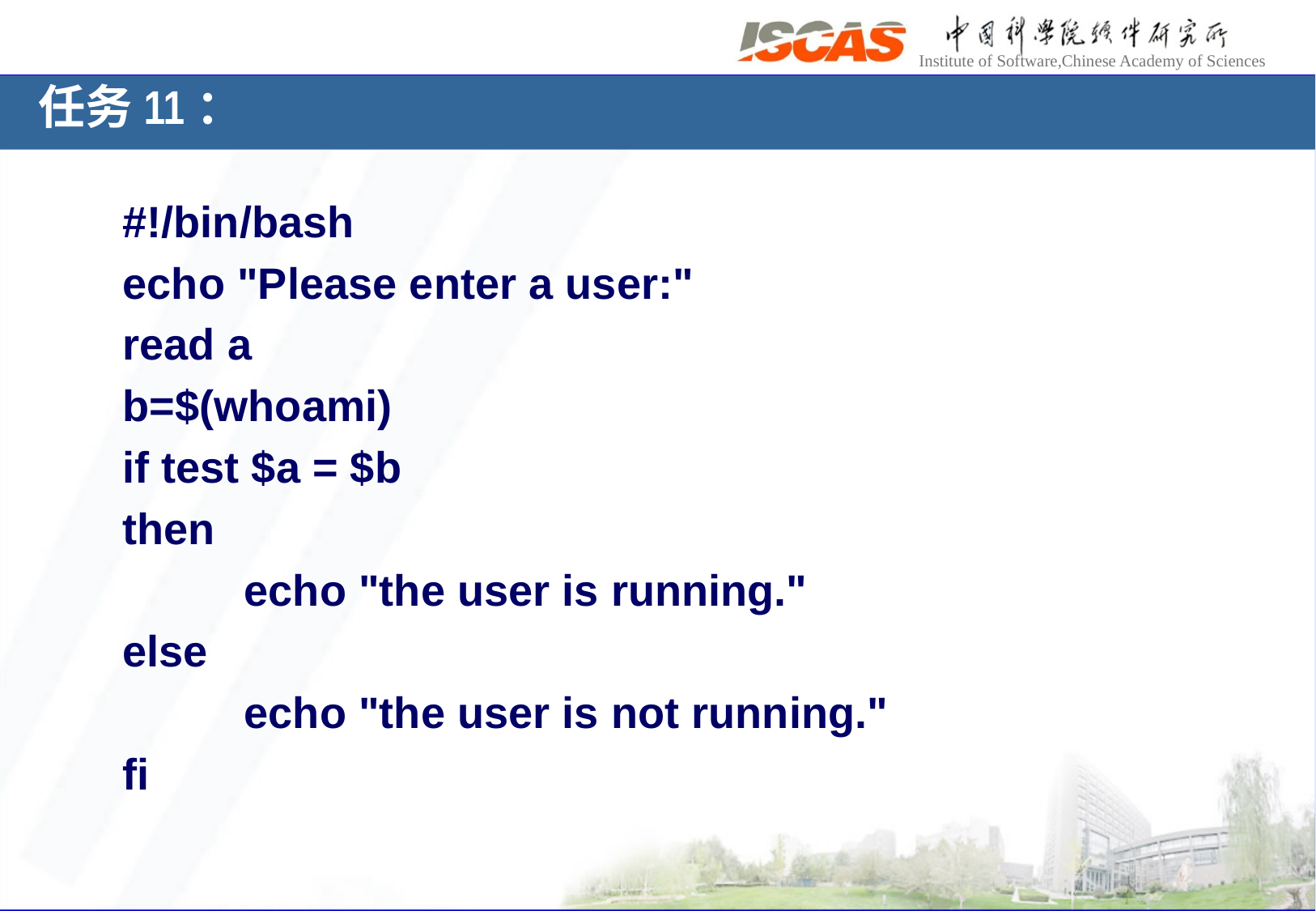

# 任务11：
#!/bin/bash
echo "Please enter a user:"
read a
b=$(whoami)
if test $a = $b
then
	echo "the user is running."
else
	echo "the user is not running."
fi